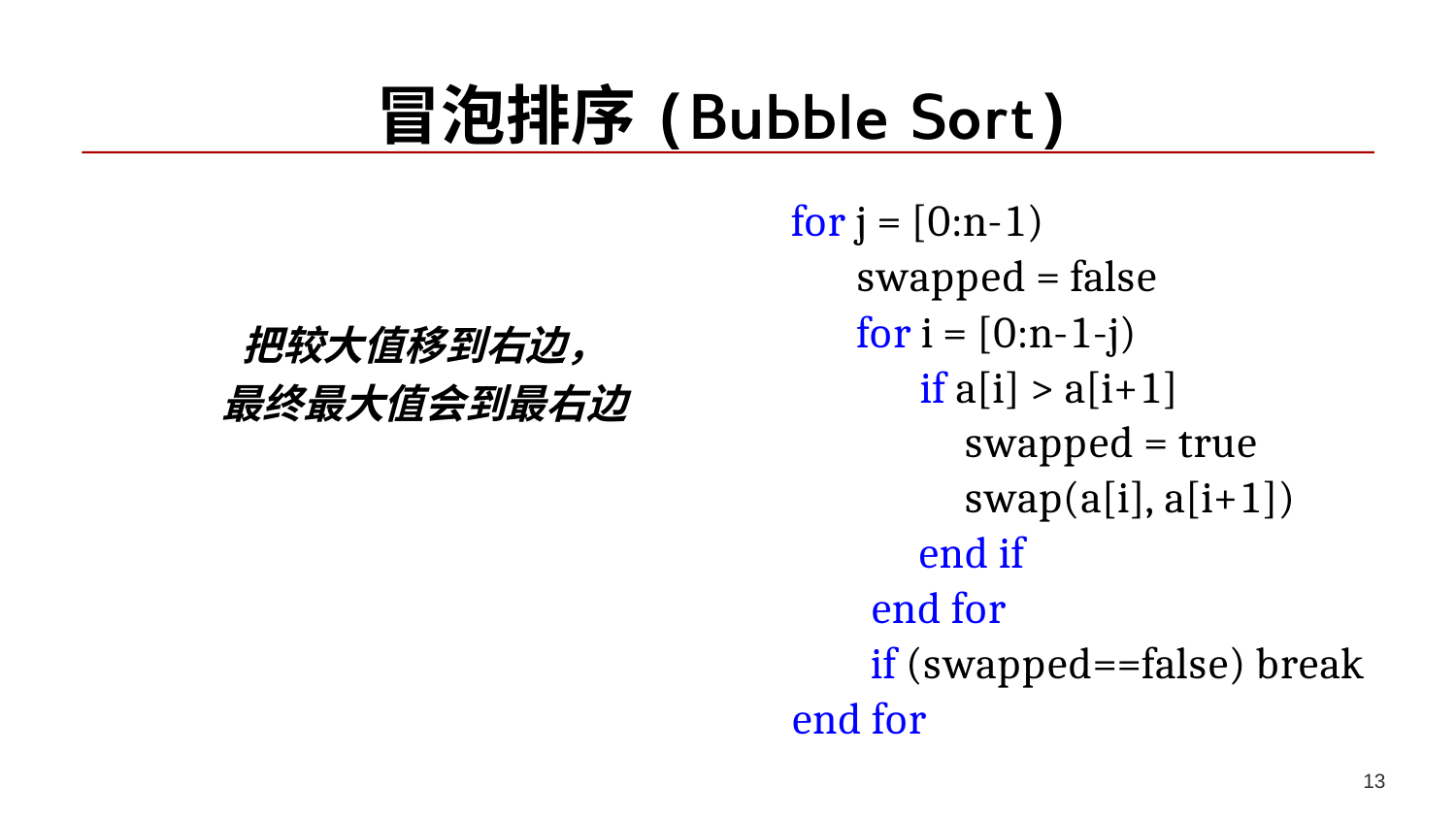

冒泡排序(Bubble Sort)
for j = [0:n-1)
swapped = false
for i = [0:n-1-j)
if a[i] > a[i+1]
swapped = true
swap(a[i], a[i+1])
end if
end for
if (swapped==false) break
end for
把较大值移到右边，
最终最大值会到最右边